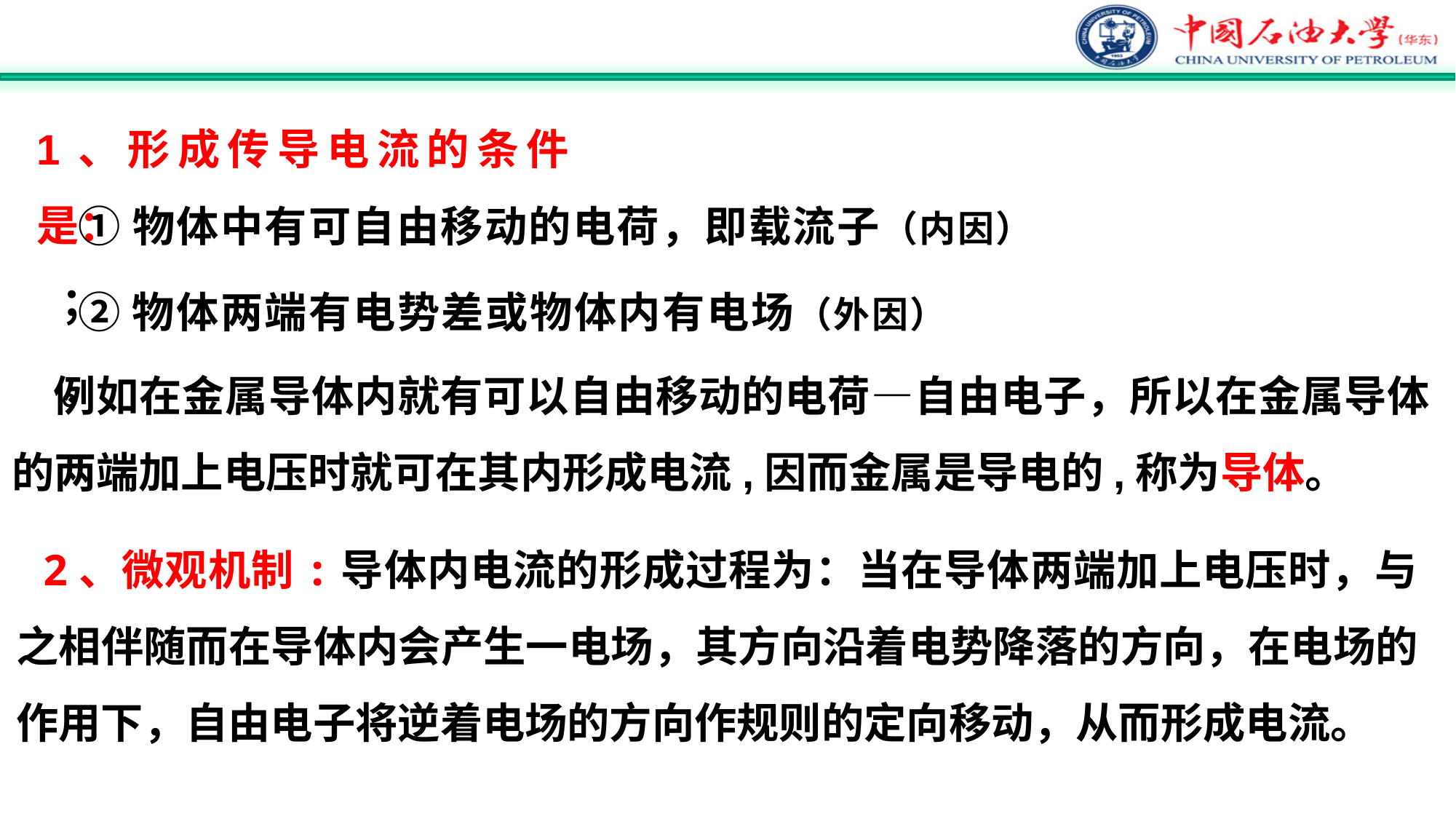

1、形成传导电流的条件是：
  ①物体中有可自由移动的电荷，即载流子（内因） ；
  ②物体两端有电势差或物体内有电场（外因） 。
   例如在金属导体内就有可以自由移动的电荷—自由电子，所以在金属导体的两端加上电压时就可在其内形成电流,因而金属是导电的,称为导体。
 2、微观机制:导体内电流的形成过程为：当在导体两端加上电压时，与之相伴随而在导体内会产生一电场，其方向沿着电势降落的方向，在电场的作用下，自由电子将逆着电场的方向作规则的定向移动，从而形成电流。